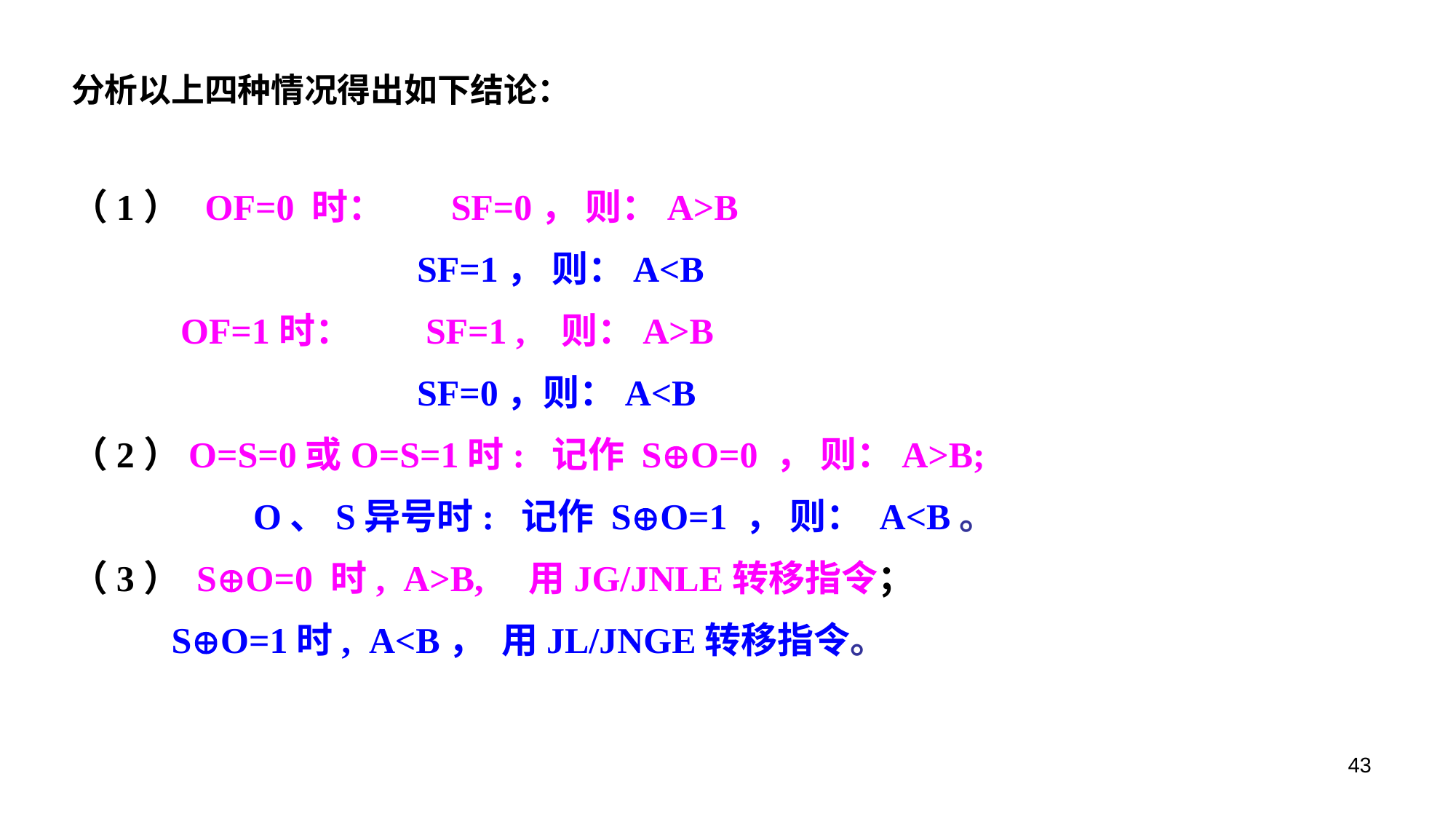

分析以上四种情况得出如下结论：

（1）  OF=0 时：       SF=0， 则：A>B
		 	  SF=1， 则：A<B
	OF=1时：        SF=1 ,   则：A>B
		 	  SF=0，则：A<B
（2）O=S=0或O=S=1时:  记作 S⊕O=0 ， 则：A>B;
	        O、S异号时:  记作 S⊕O=1 ， 则： A<B。
（3） S⊕O=0 时,  A>B,    用JG/JNLE转移指令；
           S⊕O=1时,  A<B，  用JL/JNGE转移指令。

43